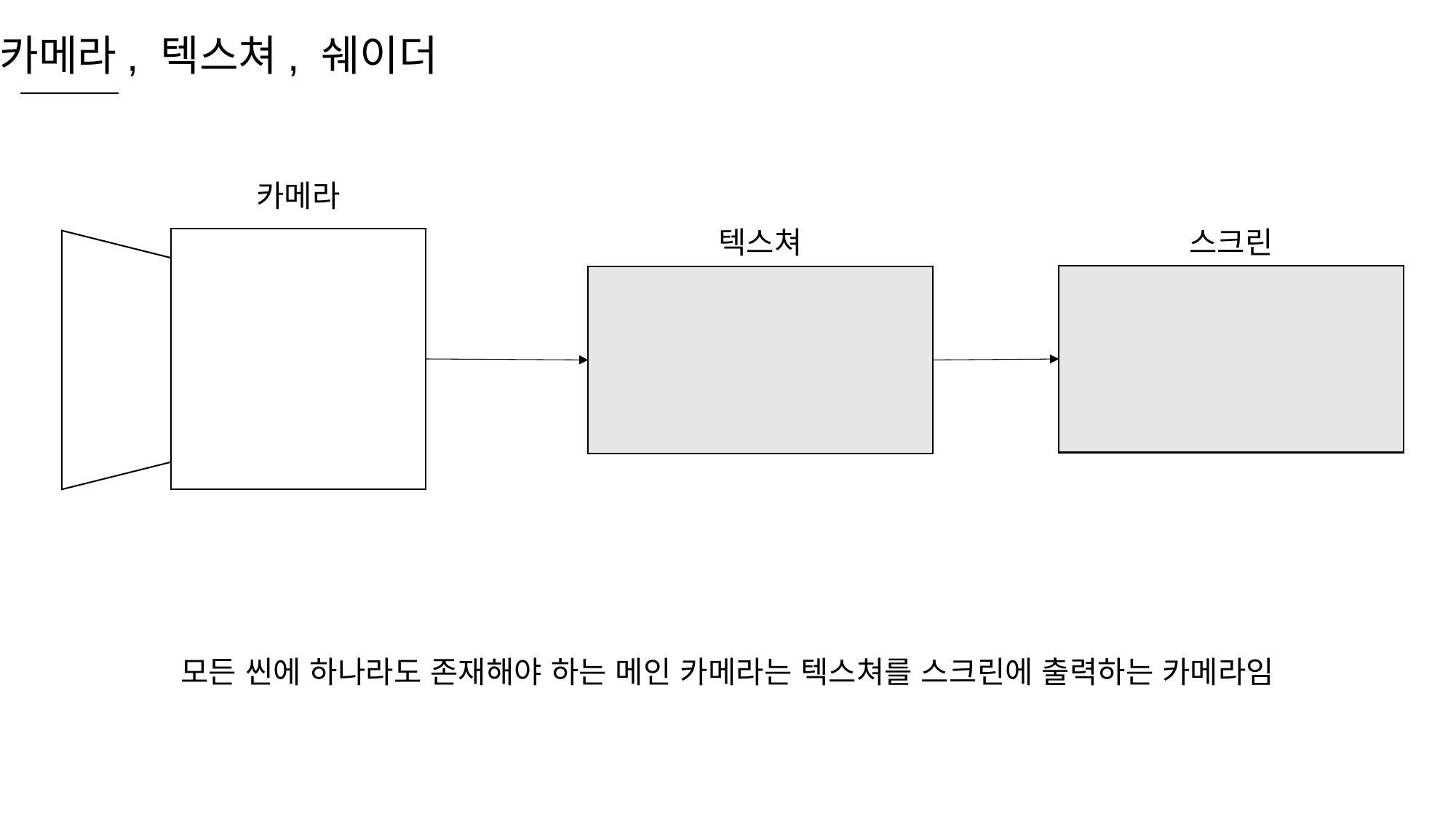

카메라, 텍스쳐, 쉐이더
카메라
텍스쳐
스크린

모든 씬에 하나라도 존재해야 하는 메인 카메라는 텍스쳐를 스크린에 출력하는 카메라임